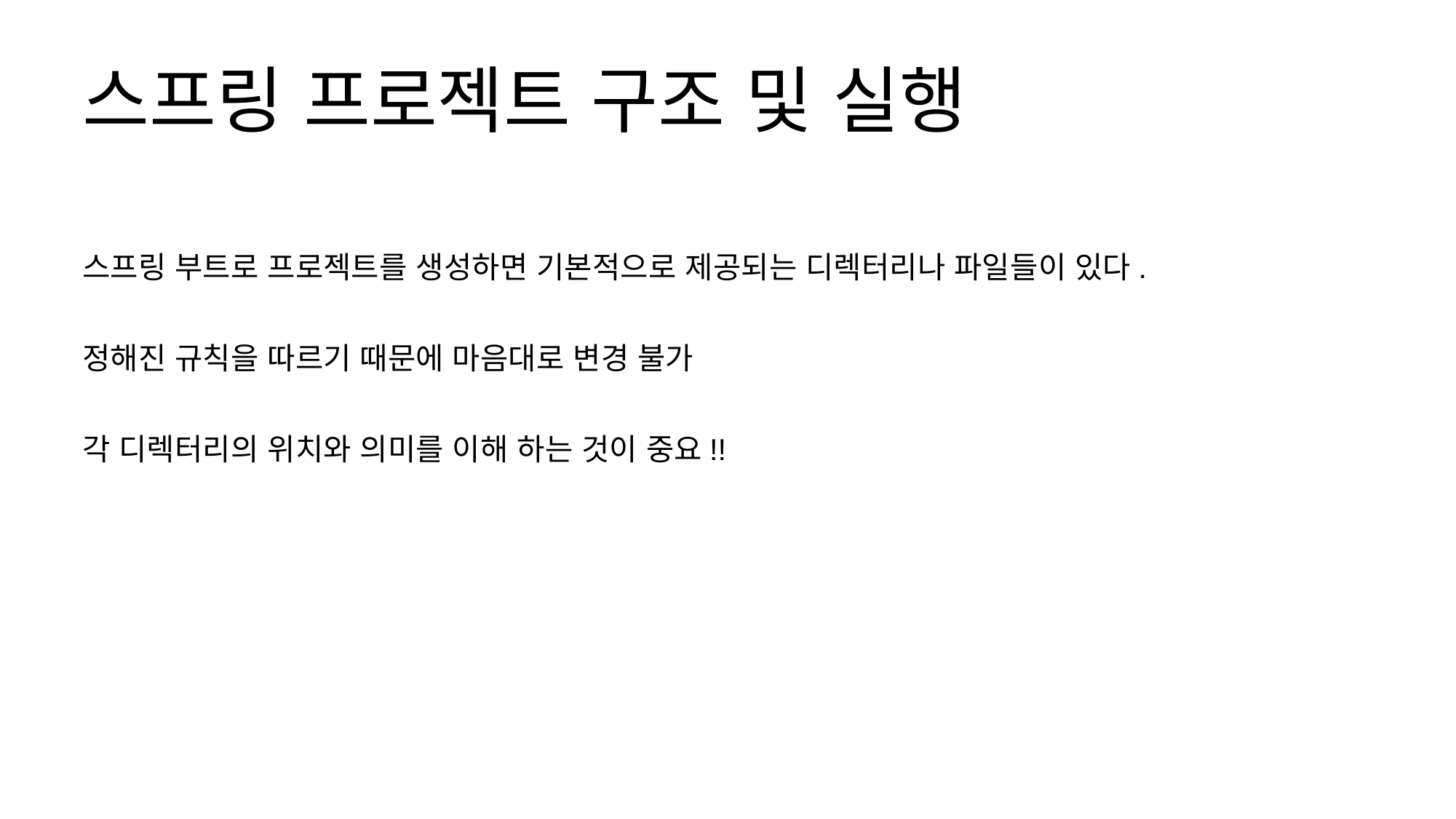

스프링 프로젝트 구조 및 실행
스프링 부트로 프로젝트를 생성하면 기본적으로 제공되는 디렉터리나 파일들이 있다.
정해진 규칙을 따르기 때문에 마음대로 변경 불가
각 디렉터리의 위치와 의미를 이해 하는 것이 중요!!